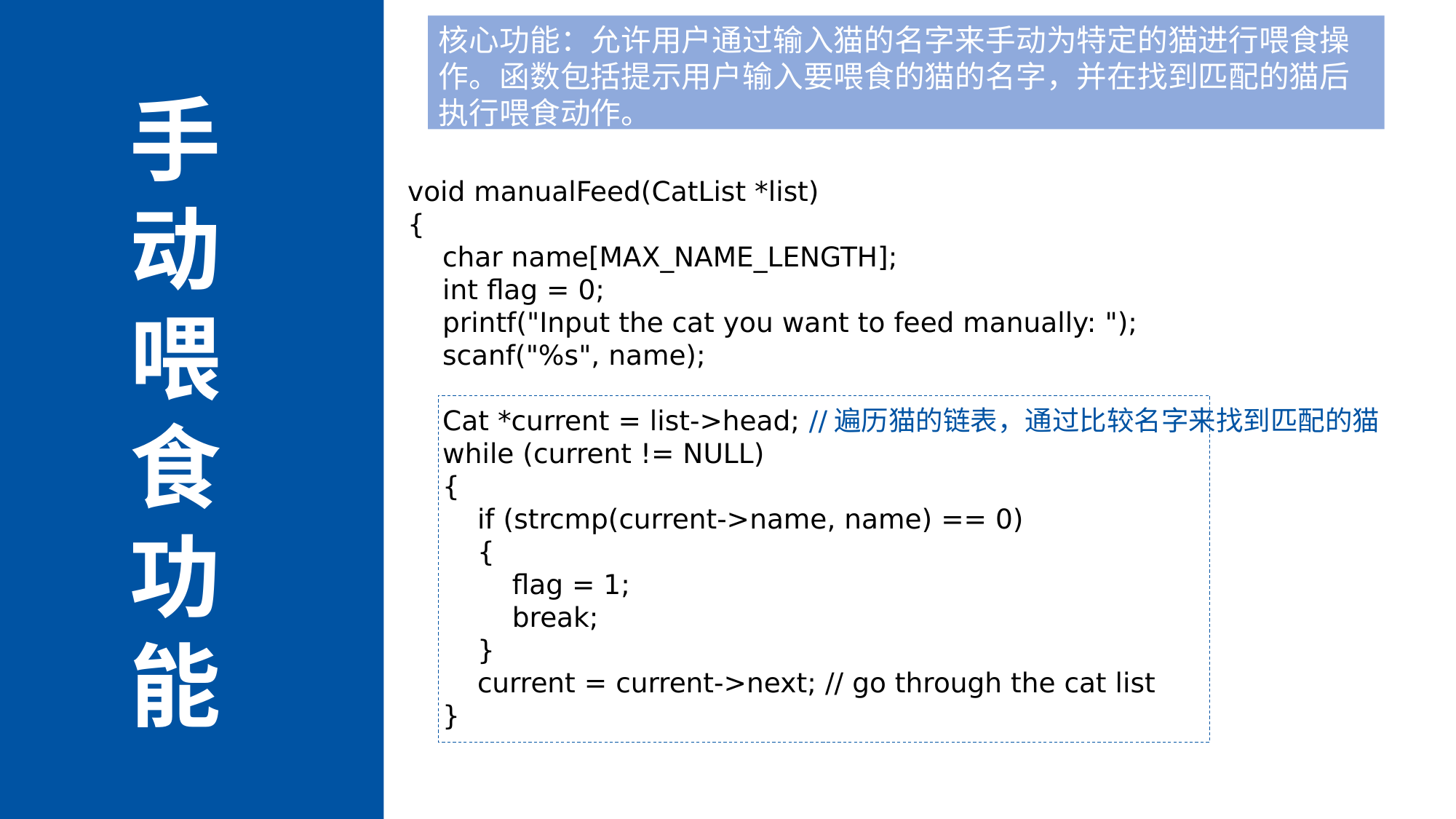

核心功能：允许用户通过输入猫的名字来手动为特定的猫进行喂食操作。函数包括提示用户输入要喂食的猫的名字，并在找到匹配的猫后执行喂食动作。
手动喂食功能
void manualFeed(CatList *list)
{
    char name[MAX_NAME_LENGTH];
    int flag = 0;
    printf("Input the cat you want to feed manually: ");
    scanf("%s", name);

    Cat *current = list->head; //遍历猫的链表，通过比较名字来找到匹配的猫
    while (current != NULL)
    {
        if (strcmp(current->name, name) == 0)
        {
            flag = 1;
            break;
        }
        current = current->next; // go through the cat list
    }